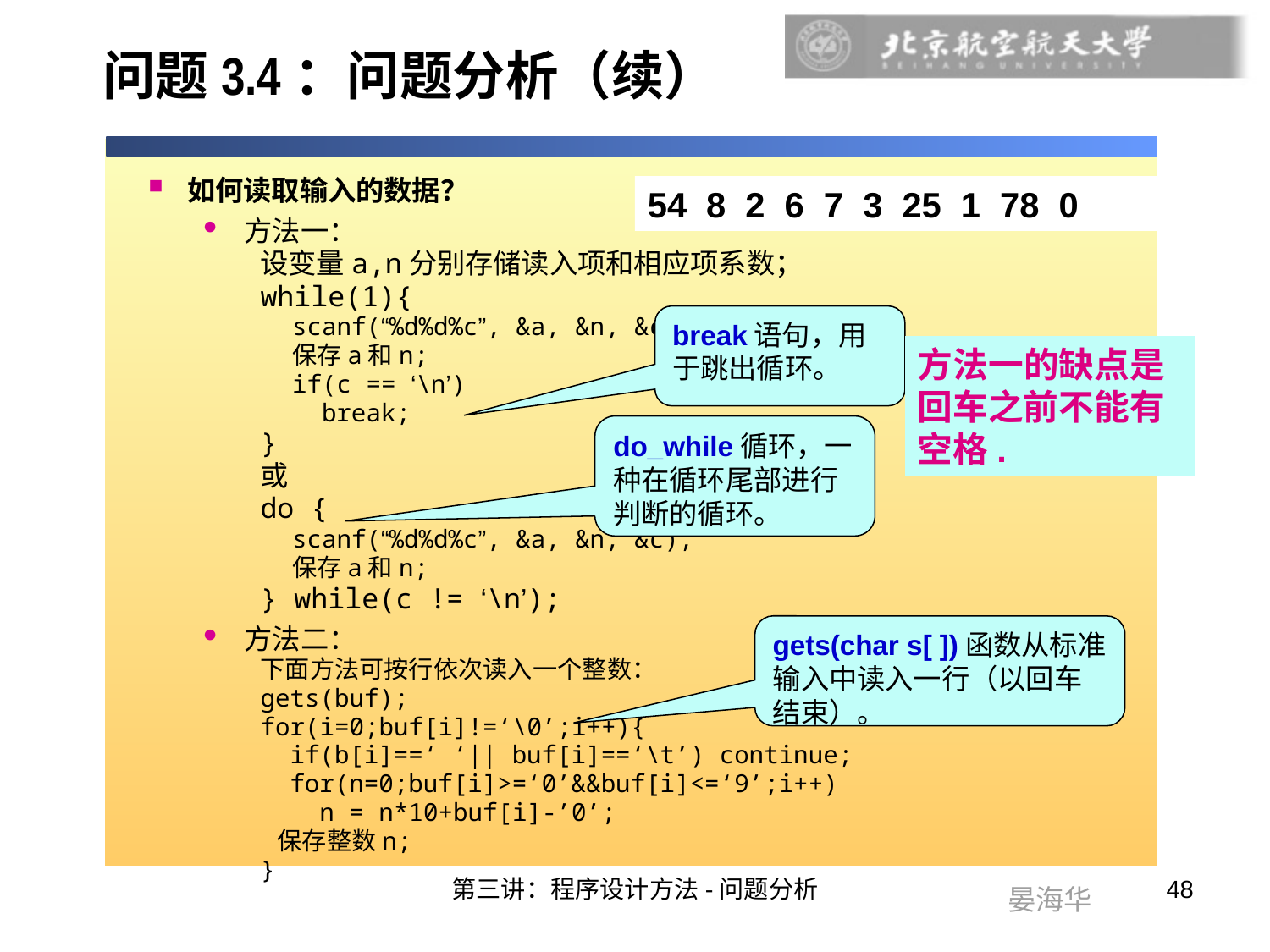

# 问题3.4：问题分析（续）
如何读取输入的数据？
方法一：
设变量a,n分别存储读入项和相应项系数；
while(1){
scanf(“%d%d%c”, &a, &n, &c);
保存a和n;
if(c == ‘\n’)
  break;
}
或
do {
scanf(“%d%d%c”, &a, &n, &c);
保存a和n;
} while(c != ‘\n’);
方法二：
下面方法可按行依次读入一个整数：
gets(buf);
for(i=0;buf[i]!=‘\0’;i++){
  if(b[i]==‘ ‘|| buf[i]==‘\t’) continue;
  for(n=0;buf[i]>=‘0’&&buf[i]<=‘9’;i++)
    n = n*10+buf[i]-’0’;
  保存整数n;
}
54  8  2  6  7  3  25  1  78  0
break语句，用于跳出循环。
方法一的缺点是回车之前不能有空格.
do_while循环，一种在循环尾部进行判断的循环。
gets(char s[ ])函数从标准输入中读入一行（以回车结束）。
第三讲：程序设计方法-问题分析
48